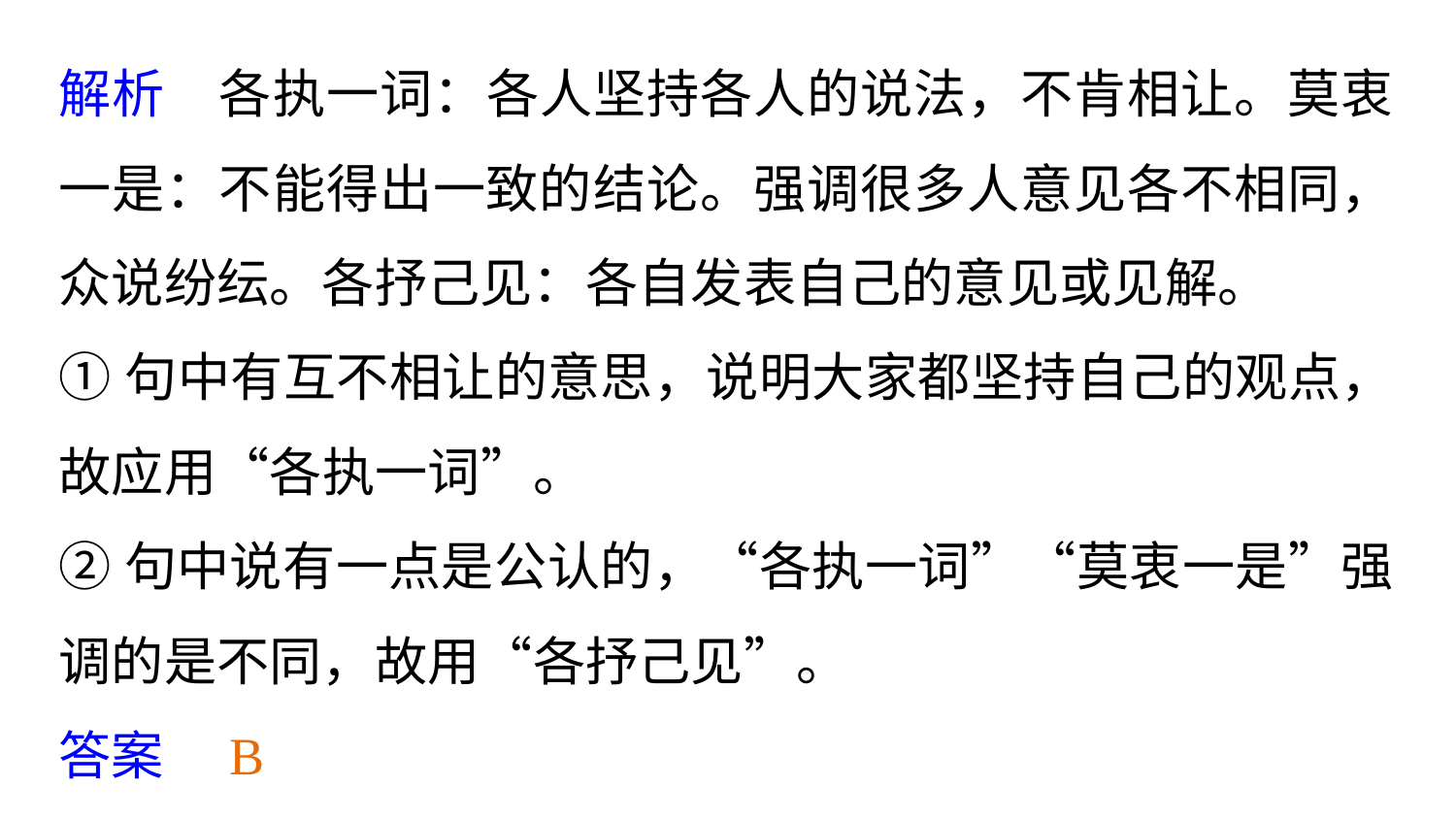

解析　各执一词：各人坚持各人的说法，不肯相让。莫衷一是：不能得出一致的结论。强调很多人意见各不相同，众说纷纭。各抒己见：各自发表自己的意见或见解。
①句中有互不相让的意思，说明大家都坚持自己的观点，故应用“各执一词”。
②句中说有一点是公认的，“各执一词”“莫衷一是”强调的是不同，故用“各抒己见”。
答案　B